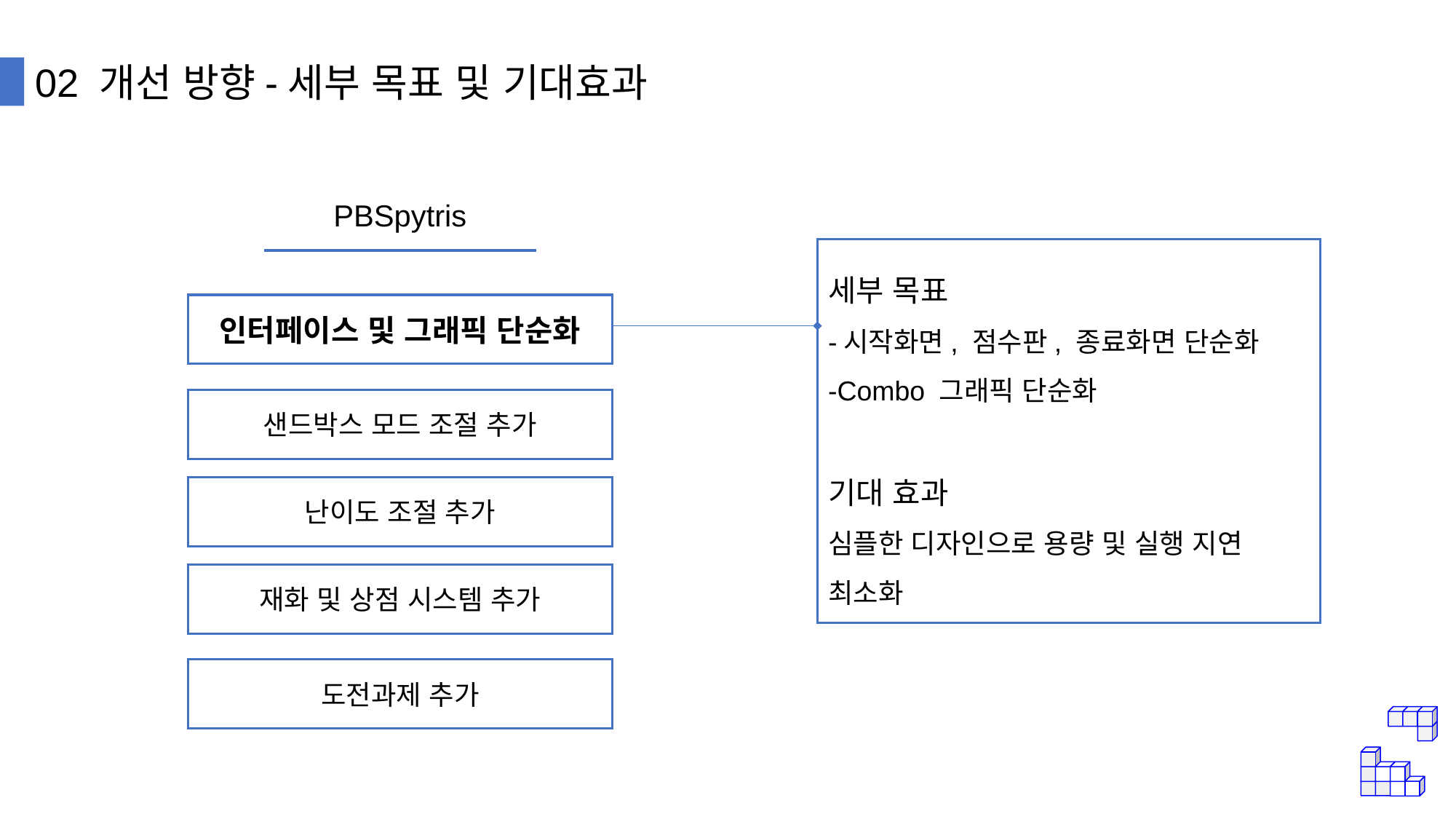

02 개선 방향-세부 목표 및 기대효과

PBSpytris
세부 목표
-시작화면, 점수판, 종료화면 단순화
-Combo 그래픽 단순화

기대 효과
심플한 디자인으로 용량 및 실행 지연 최소화
인터페이스 및 그래픽 단순화
샌드박스 모드 조절 추가
난이도 조절 추가
재화 및 상점 시스템 추가
도전과제 추가